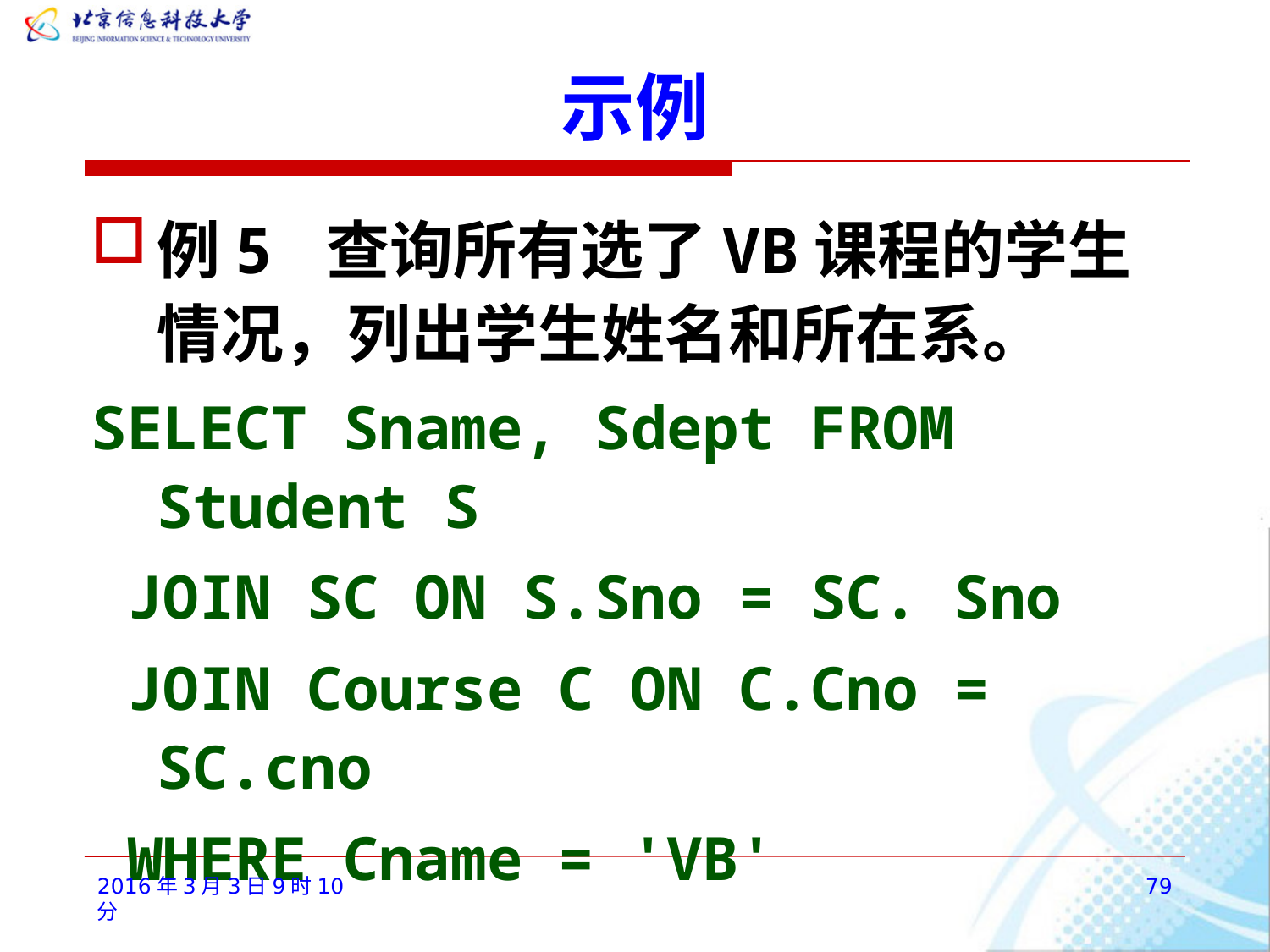

# 示例
例5 查询所有选了VB课程的学生情况，列出学生姓名和所在系。
SELECT Sname, Sdept FROM Student S
 JOIN SC ON S.Sno = SC. Sno
 JOIN Course C ON C.Cno = SC.cno
 WHERE Cname = 'VB'
2016年3月3日9时10分
79